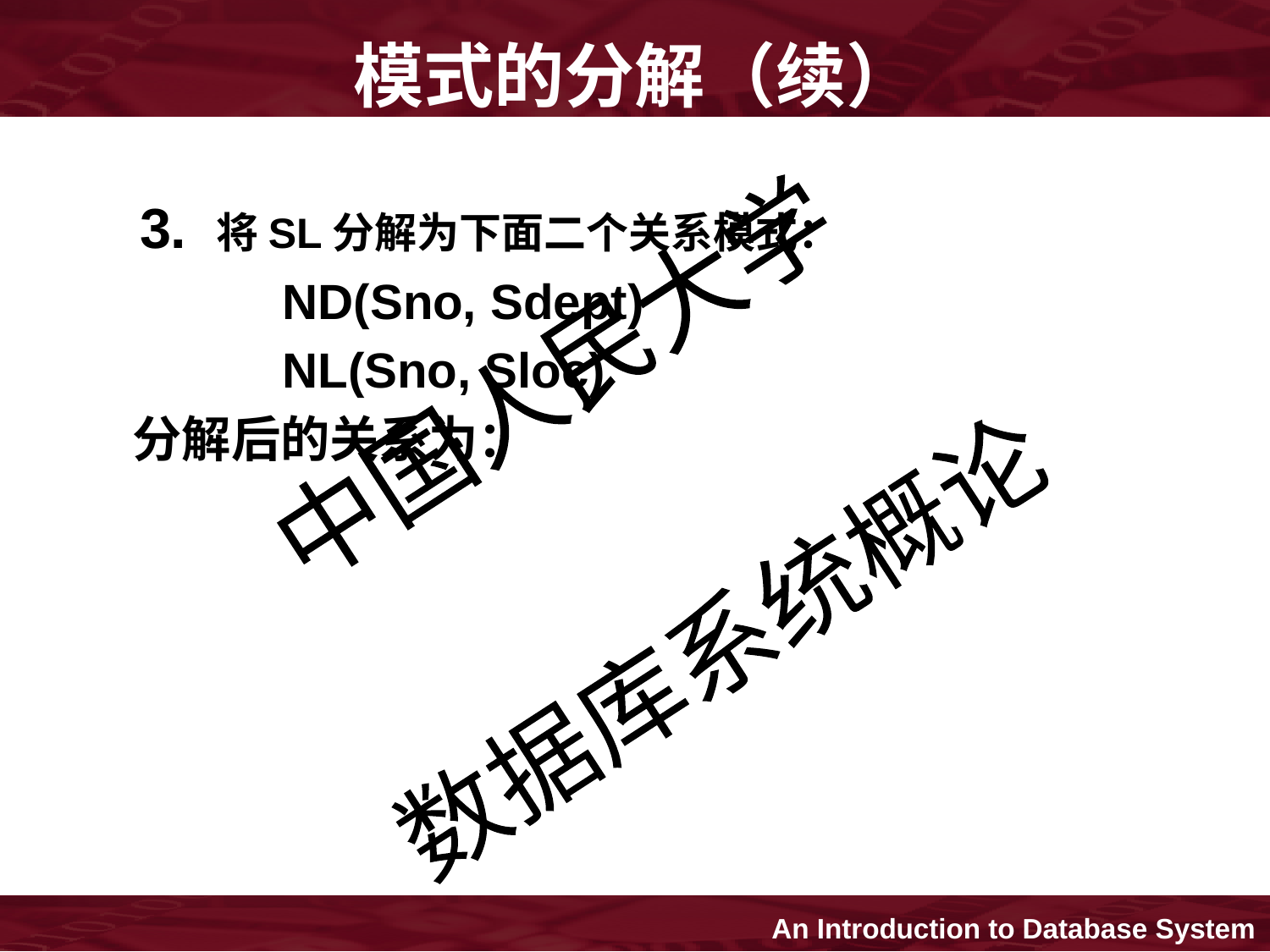

# 模式的分解（续）
3. 将SL分解为下面二个关系模式：
               ND(Sno, Sdept)
               NL(Sno, Sloc)
    分解后的关系为：